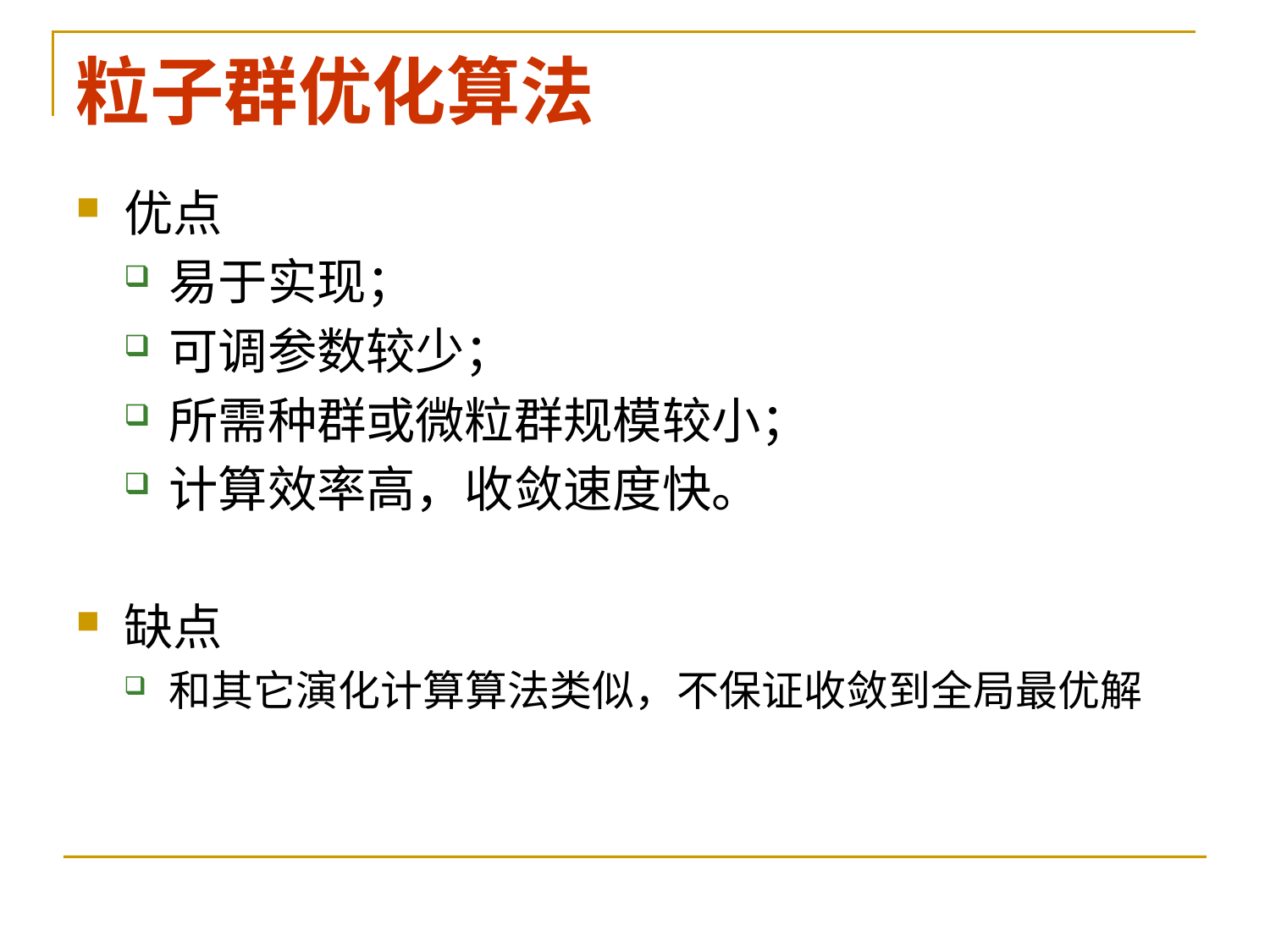

粒子群优化算法
优点
易于实现；
可调参数较少；
所需种群或微粒群规模较小；
计算效率高，收敛速度快。

缺点
和其它演化计算算法类似，不保证收敛到全局最优解